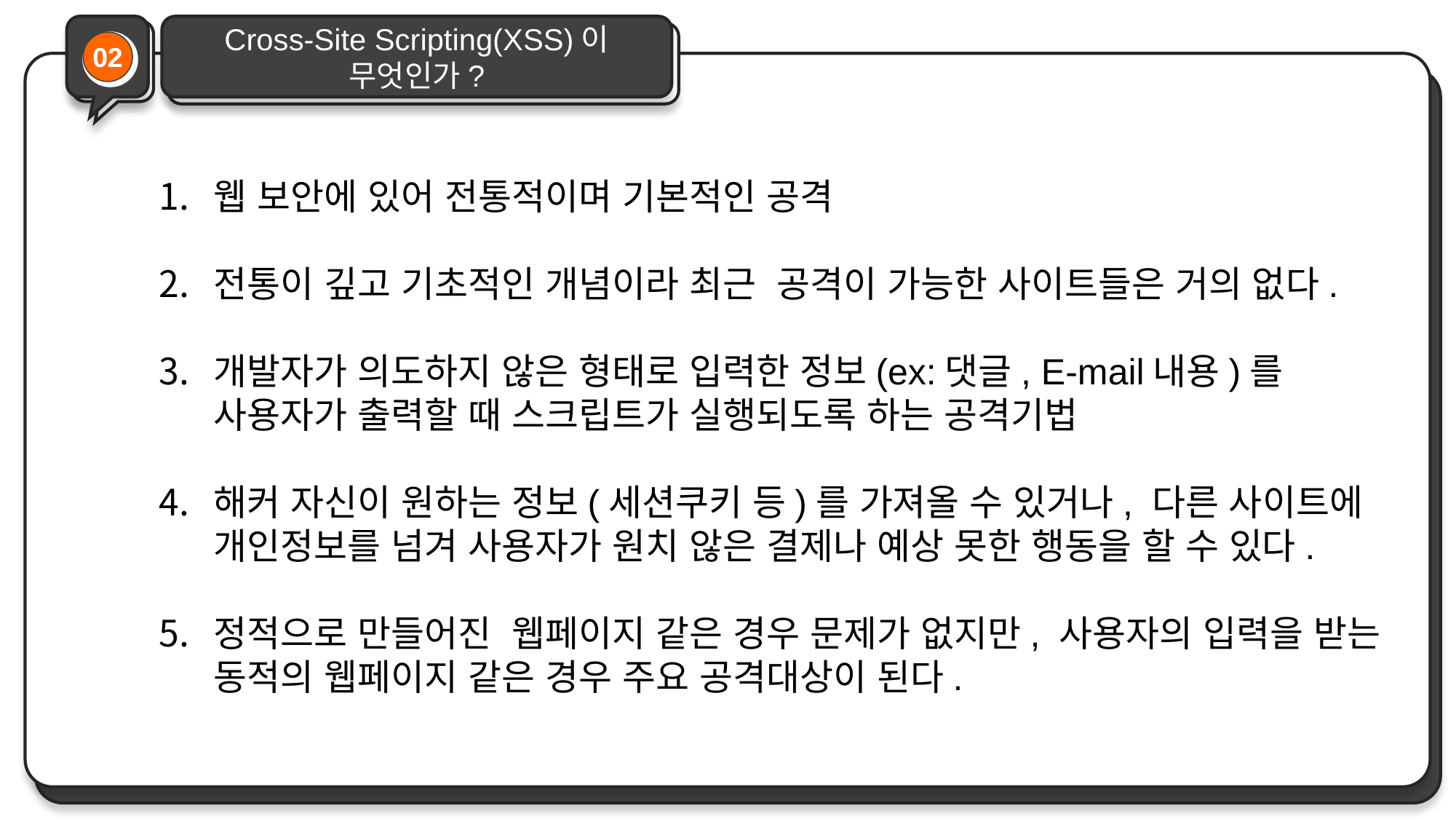

Cross-Site Scripting(XSS)이 무엇인가?

02

웹 보안에 있어 전통적이며 기본적인 공격

전통이 깊고 기초적인 개념이라 최근  공격이 가능한 사이트들은 거의 없다.

개발자가 의도하지 않은 형태로 입력한 정보(ex:댓글, E-mail내용)를 사용자가 출력할 때 스크립트가 실행되도록 하는 공격기법

해커 자신이 원하는 정보(세션쿠키 등)를 가져올 수 있거나, 다른 사이트에 개인정보를 넘겨 사용자가 원치 않은 결제나 예상 못한 행동을 할 수 있다.

정적으로 만들어진  웹페이지 같은 경우 문제가 없지만, 사용자의 입력을 받는 동적의 웹페이지 같은 경우 주요 공격대상이 된다.